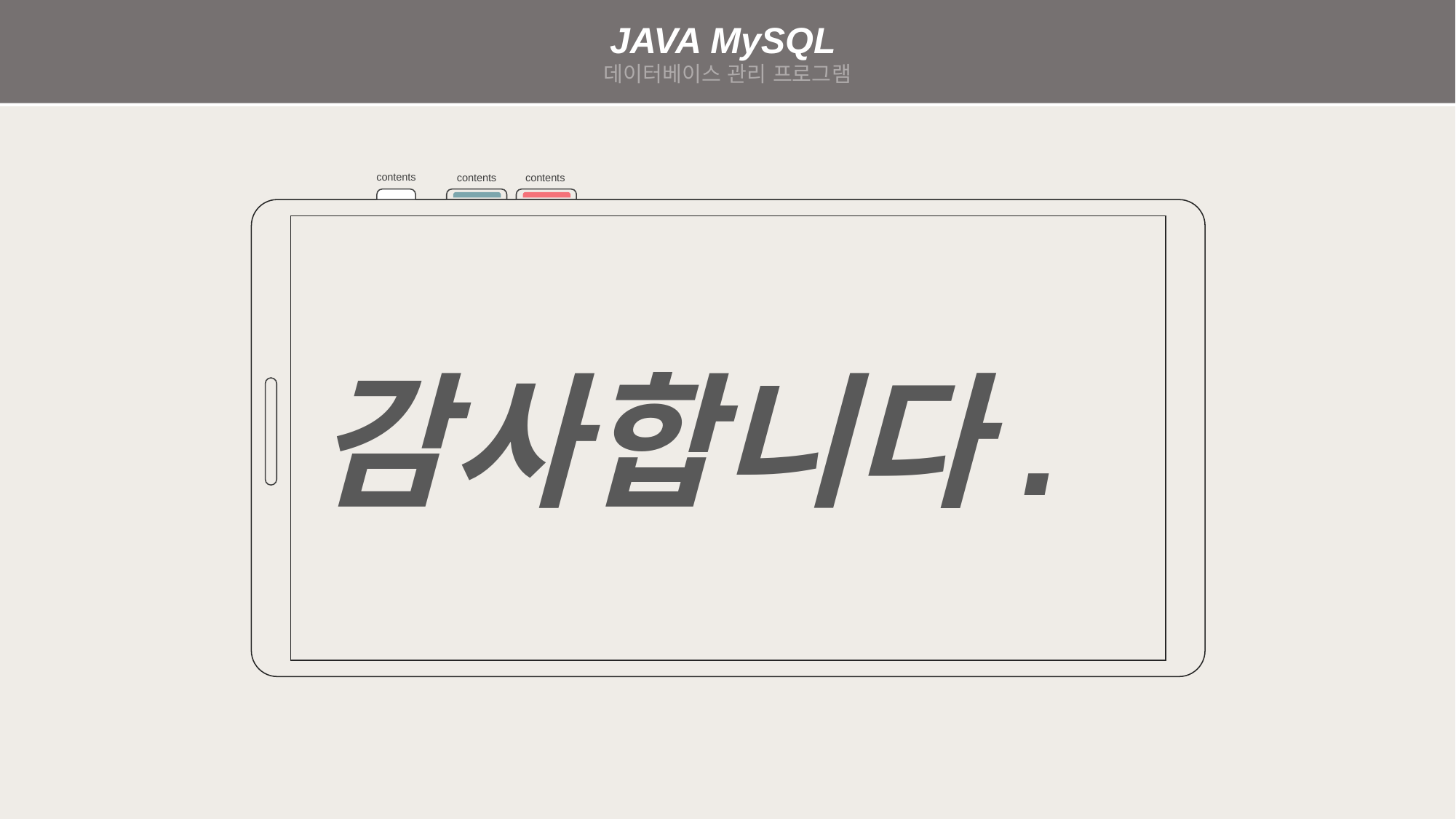

JAVA MySQL
데이터베이스 관리 프로그램

contents
contents
contents

감사합니다.